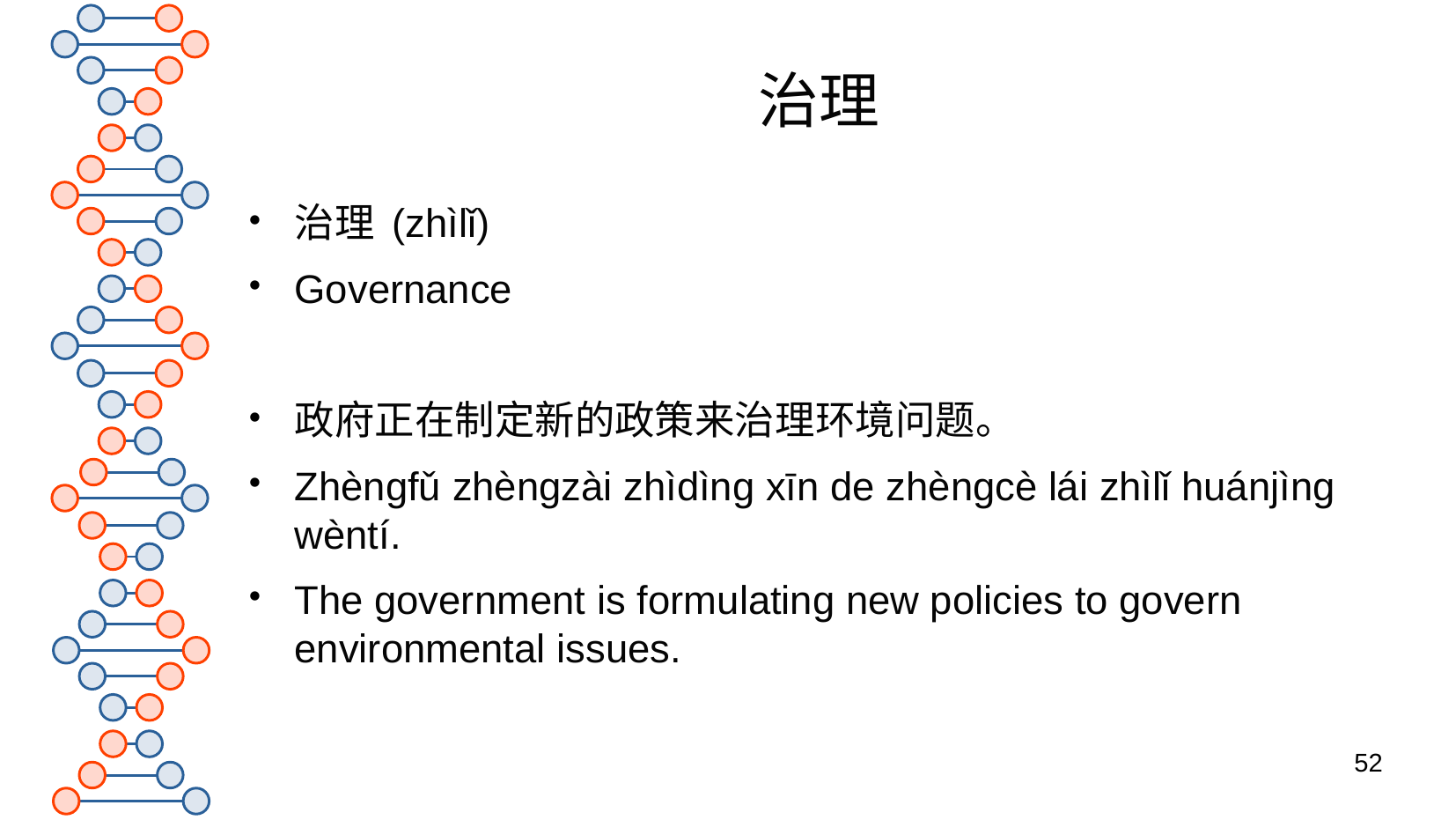

# 治理
治理 (zhìlǐ)
Governance

政府正在制定新的政策来治理环境问题。
Zhèngfǔ zhèngzài zhìdìng xīn de zhèngcè lái zhìlǐ huánjìng wèntí.
The government is formulating new policies to govern environmental issues.

52